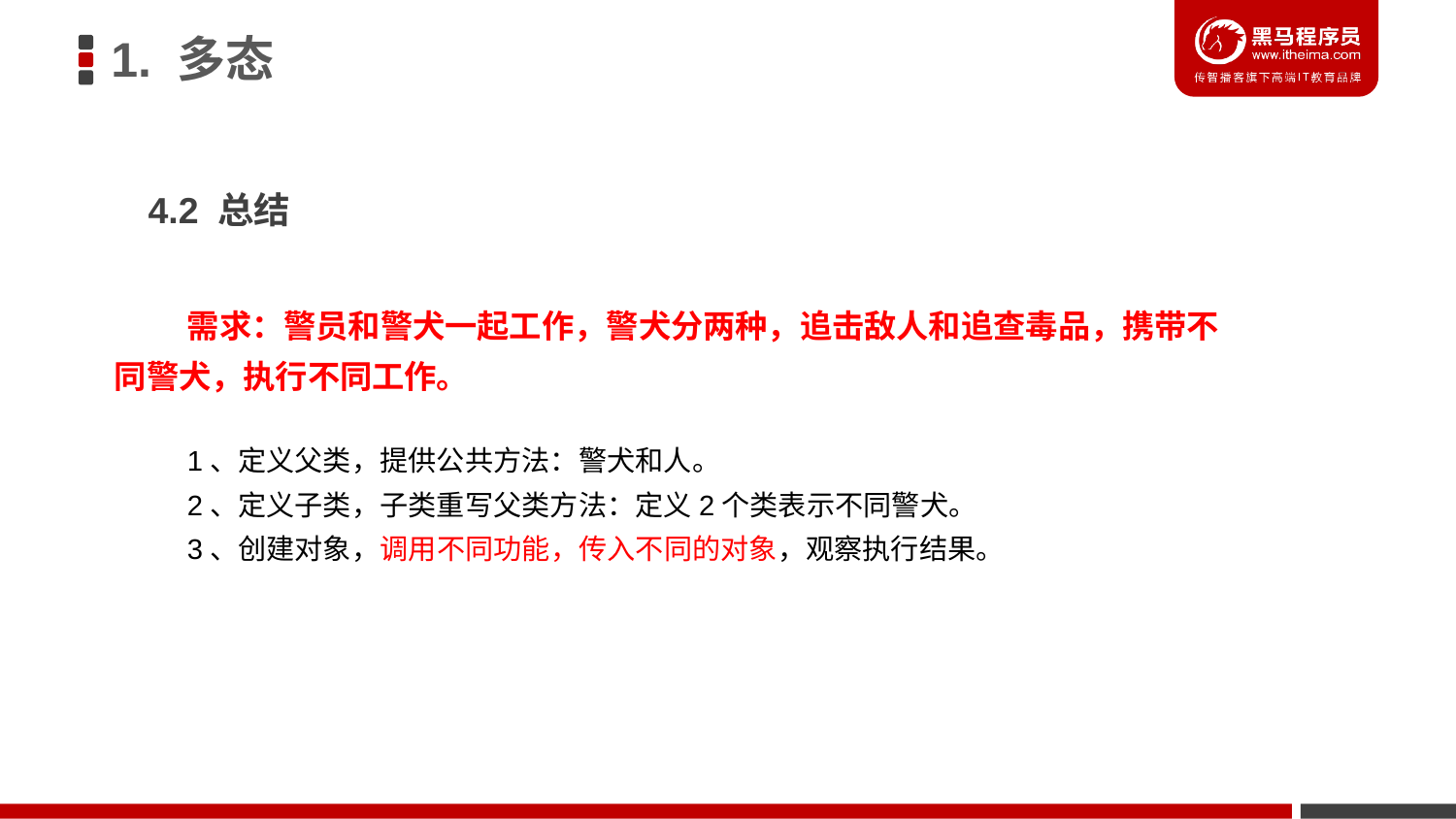

1. 多态
4.2 总结
需求：警员和警犬一起工作，警犬分两种，追击敌人和追查毒品，携带不同警犬，执行不同工作。

1、定义父类，提供公共方法：警犬和人。
2、定义子类，子类重写父类方法：定义2个类表示不同警犬。
3、创建对象，调用不同功能，传入不同的对象，观察执行结果。